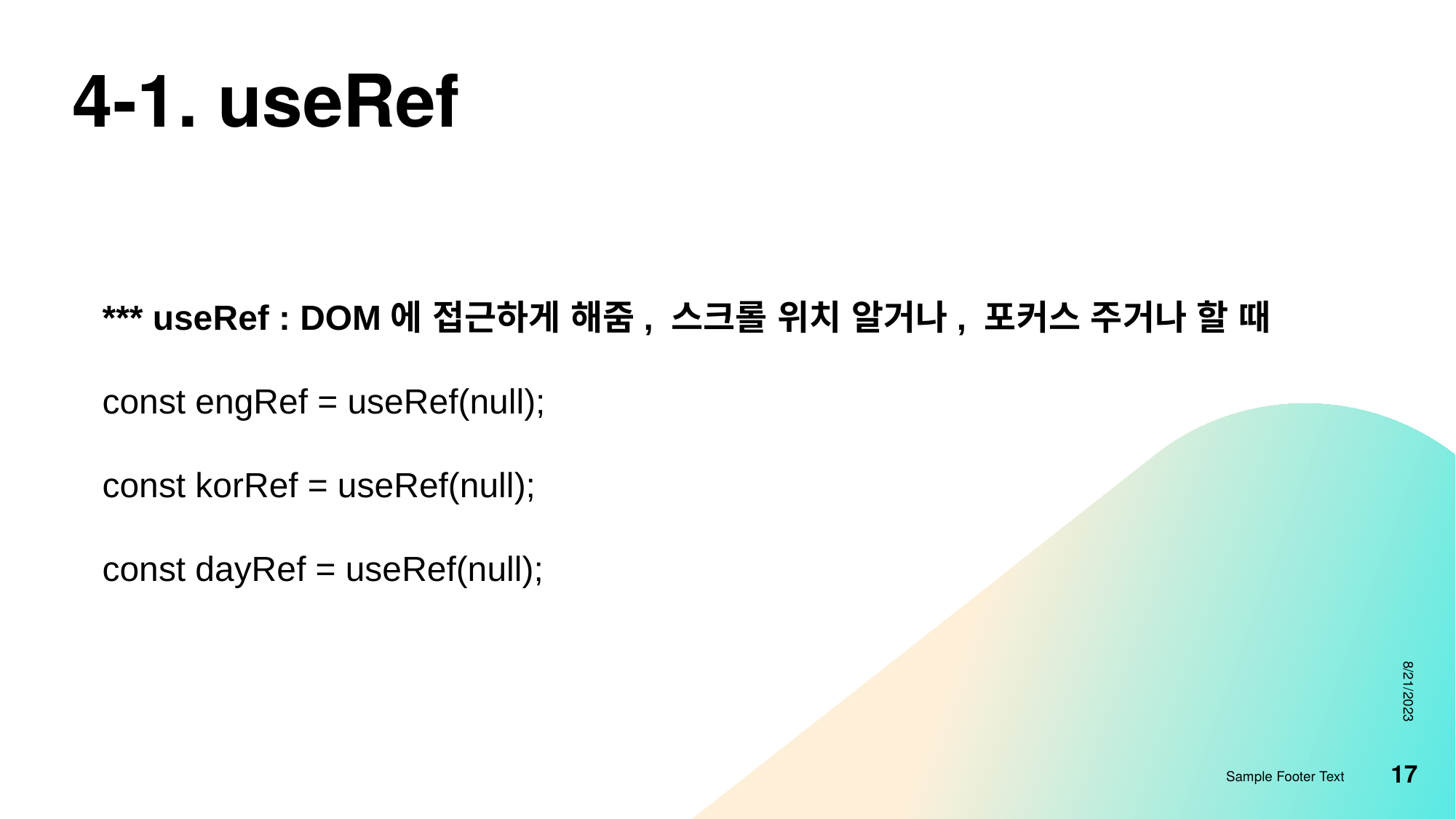

# 4-1. useRef
*** useRef : DOM에 접근하게 해줌, 스크롤 위치 알거나, 포커스 주거나 할 때
const engRef = useRef(null);
const korRef = useRef(null);
const dayRef = useRef(null);
8/21/2023
Sample Footer Text
17